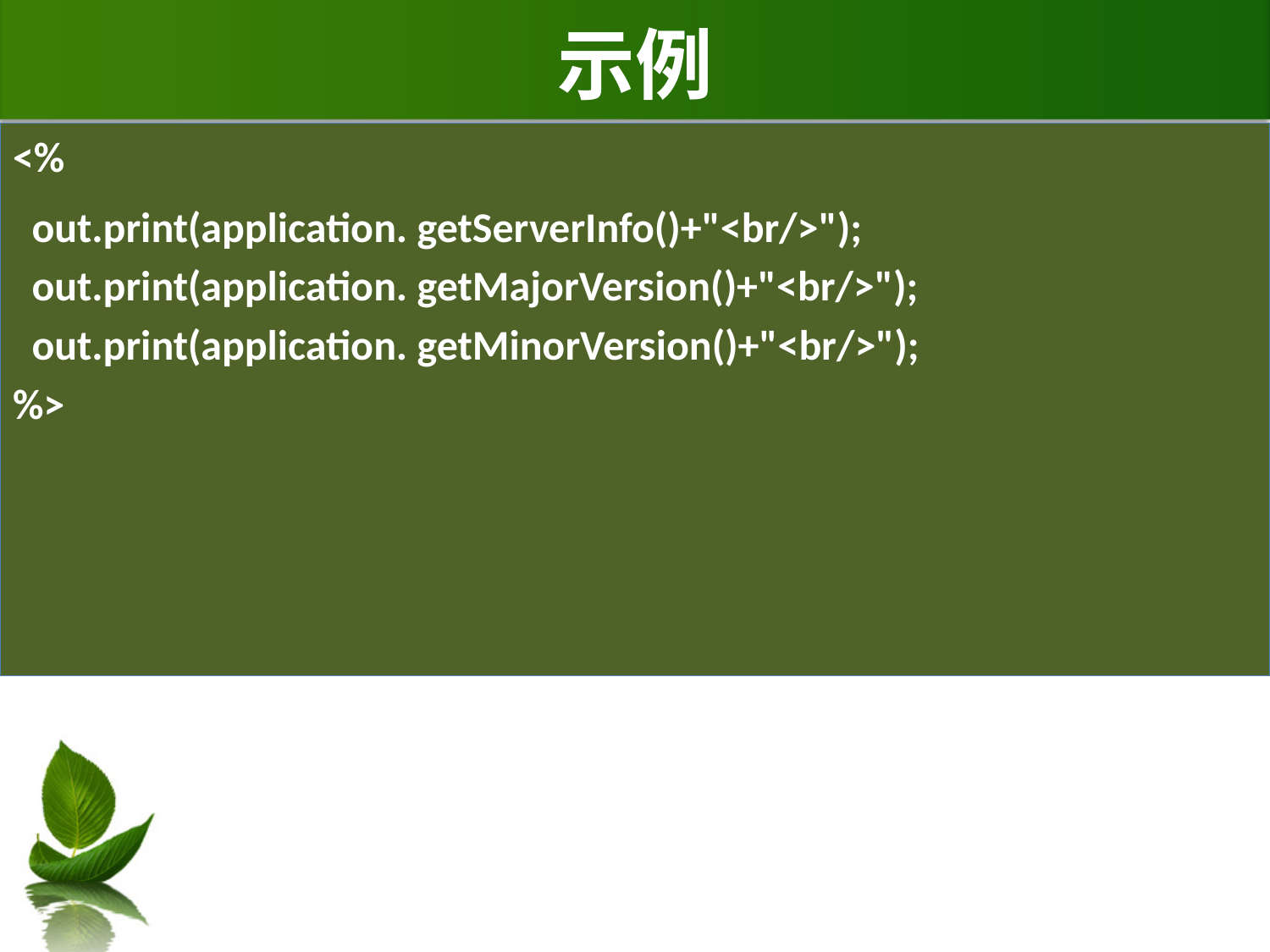

# 示例
<%
  out.print(application. getServerInfo()+"<br/>");
  out.print(application. getMajorVersion()+"<br/>");
  out.print(application. getMinorVersion()+"<br/>");
%>